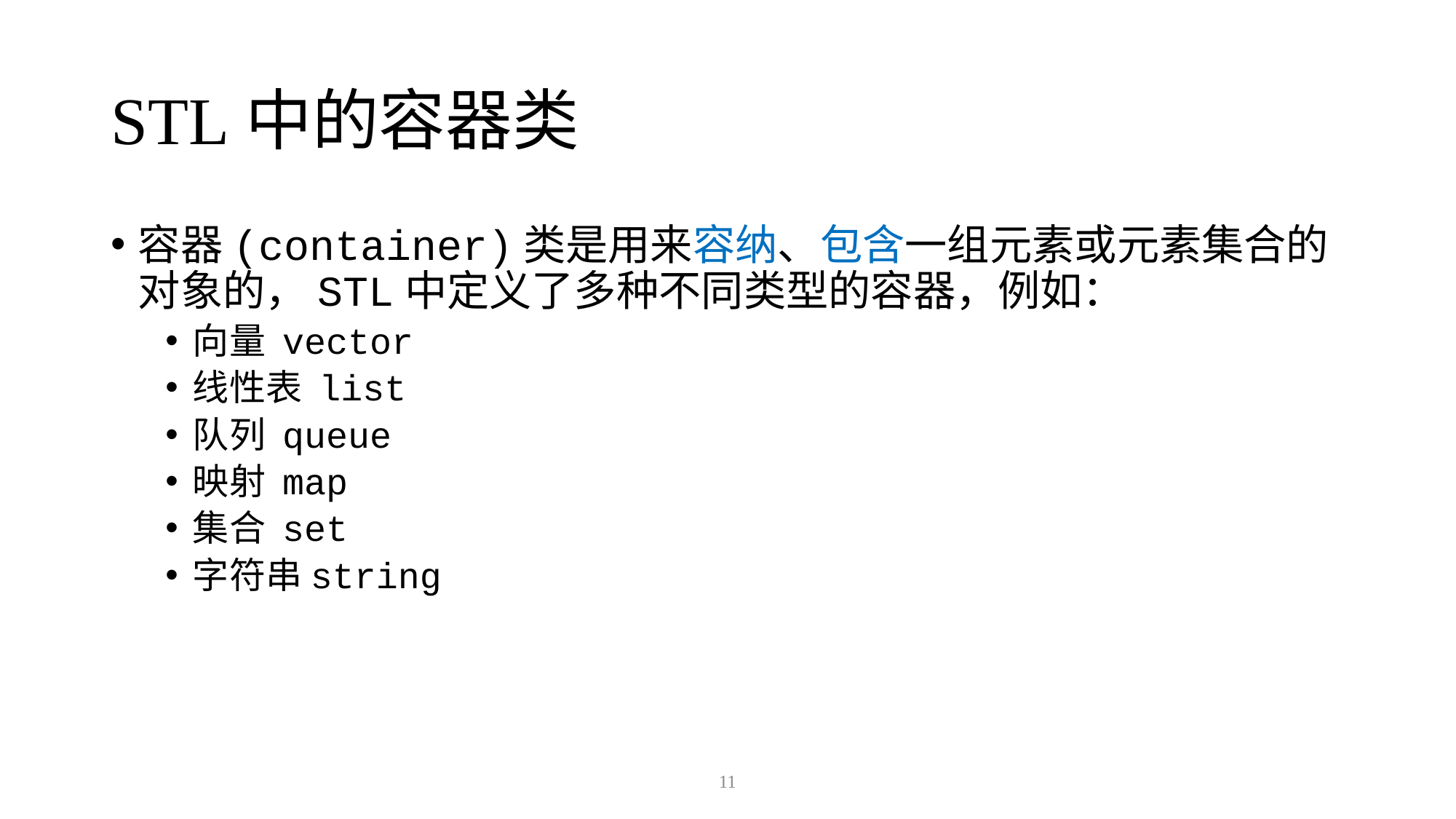

# STL中的容器类
容器(container)类是用来容纳、包含一组元素或元素集合的对象的，STL中定义了多种不同类型的容器，例如：
向量 vector
线性表 list
队列 queue
映射 map
集合 set
字符串string

11